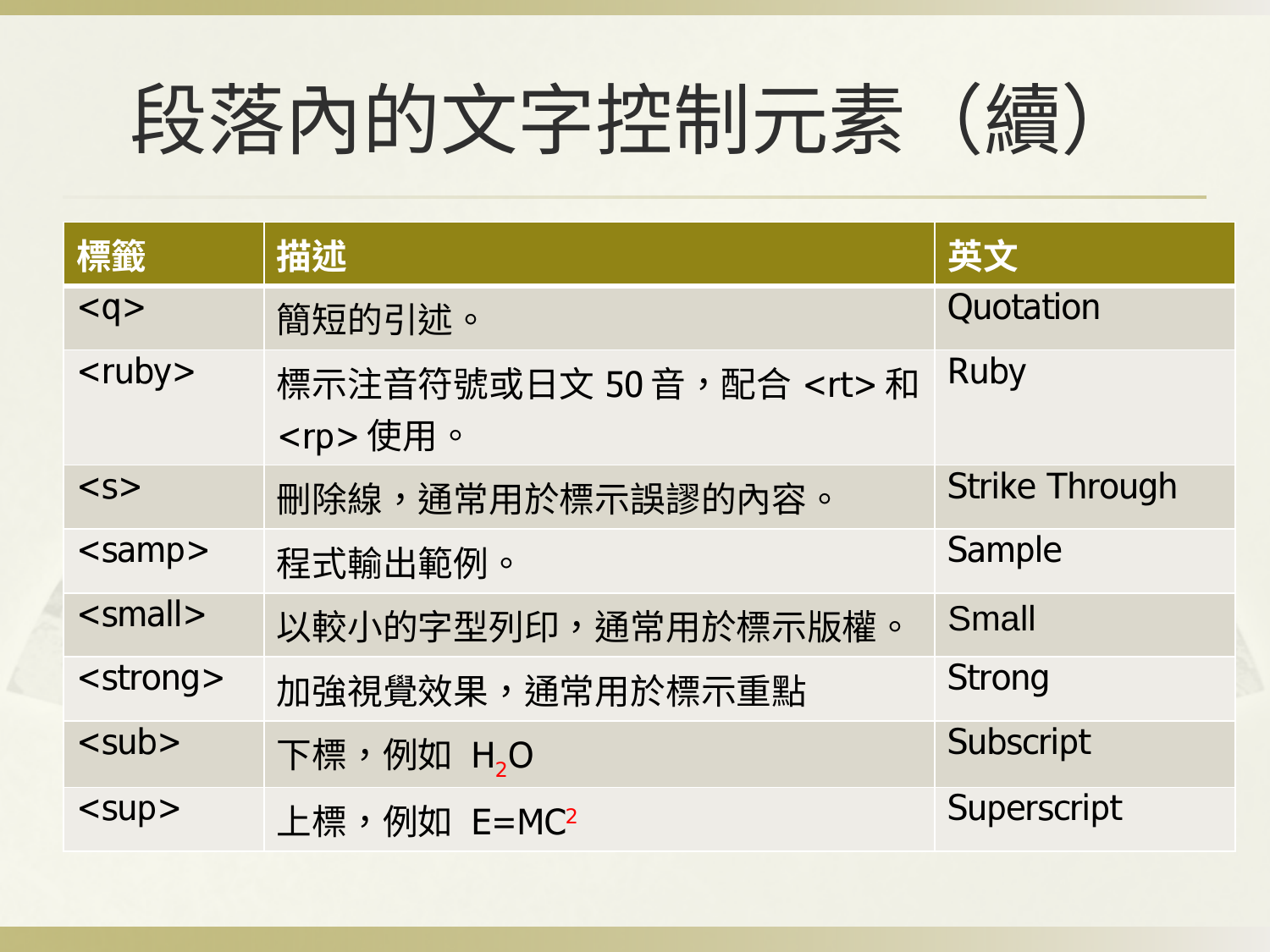

# 段落內的文字控制元素（續）
| 標籤 | 描述 | 英文 |
| --- | --- | --- |
| <q> | 簡短的引述。 | Quotation |
| <ruby> | 標示注音符號或日文50音，配合<rt>和<rp>使用。 | Ruby |
| <s> | 刪除線，通常用於標示誤謬的內容。 | Strike Through |
| <samp> | 程式輸出範例。 | Sample |
| <small> | 以較小的字型列印，通常用於標示版權。 | Small |
| <strong> | 加強視覺效果，通常用於標示重點 | Strong |
| <sub> | 下標，例如 H2O | Subscript |
| <sup> | 上標，例如 E=MC2 | Superscript |